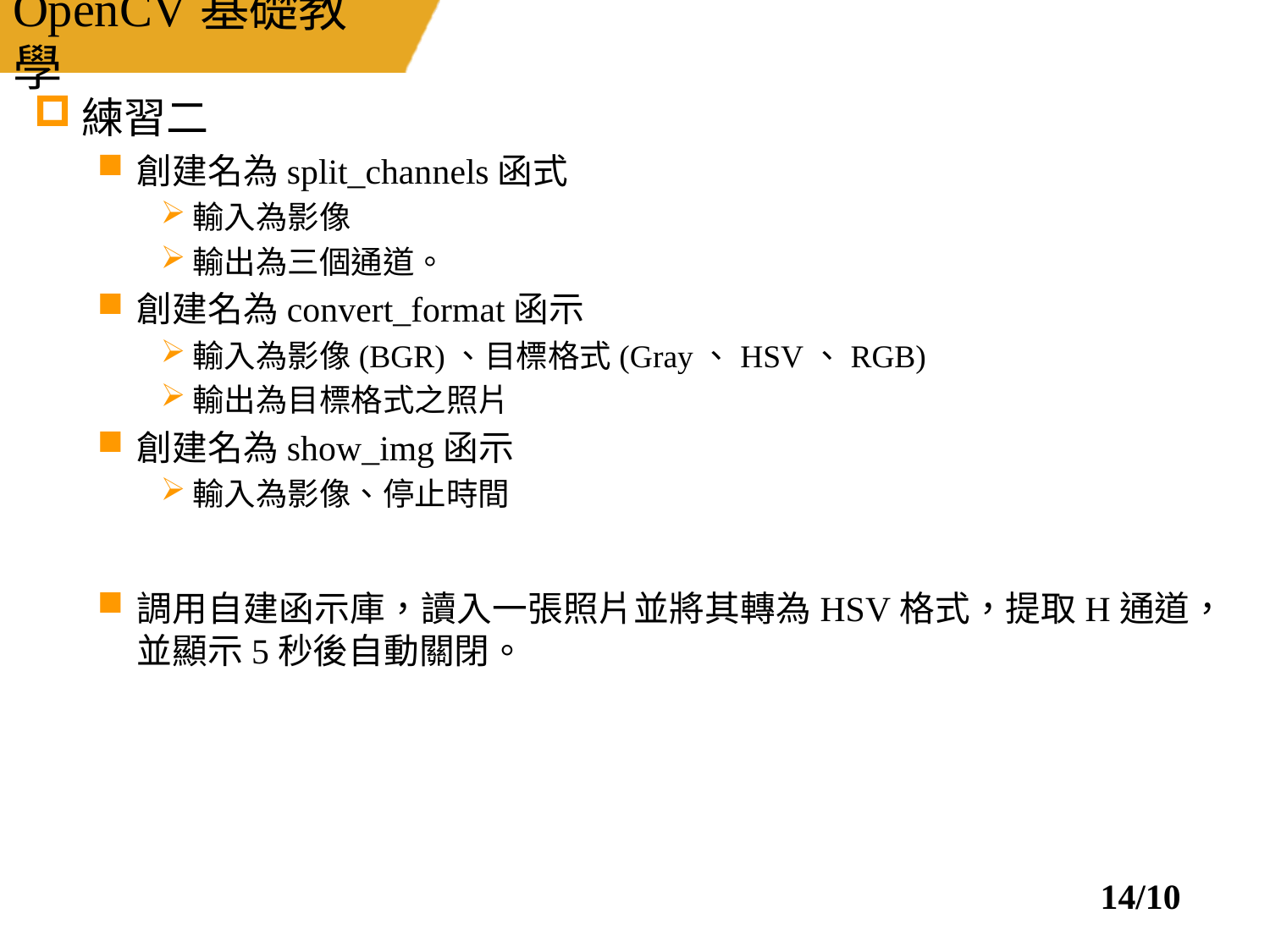

# OpenCV基礎教學
練習二
創建名為split_channels函式
輸入為影像
輸出為三個通道。
創建名為convert_format函示
輸入為影像(BGR)、目標格式(Gray、HSV、RGB)
輸出為目標格式之照片
創建名為show_img函示
輸入為影像、停止時間

調用自建函示庫，讀入一張照片並將其轉為HSV格式，提取H通道，並顯示5秒後自動關閉。